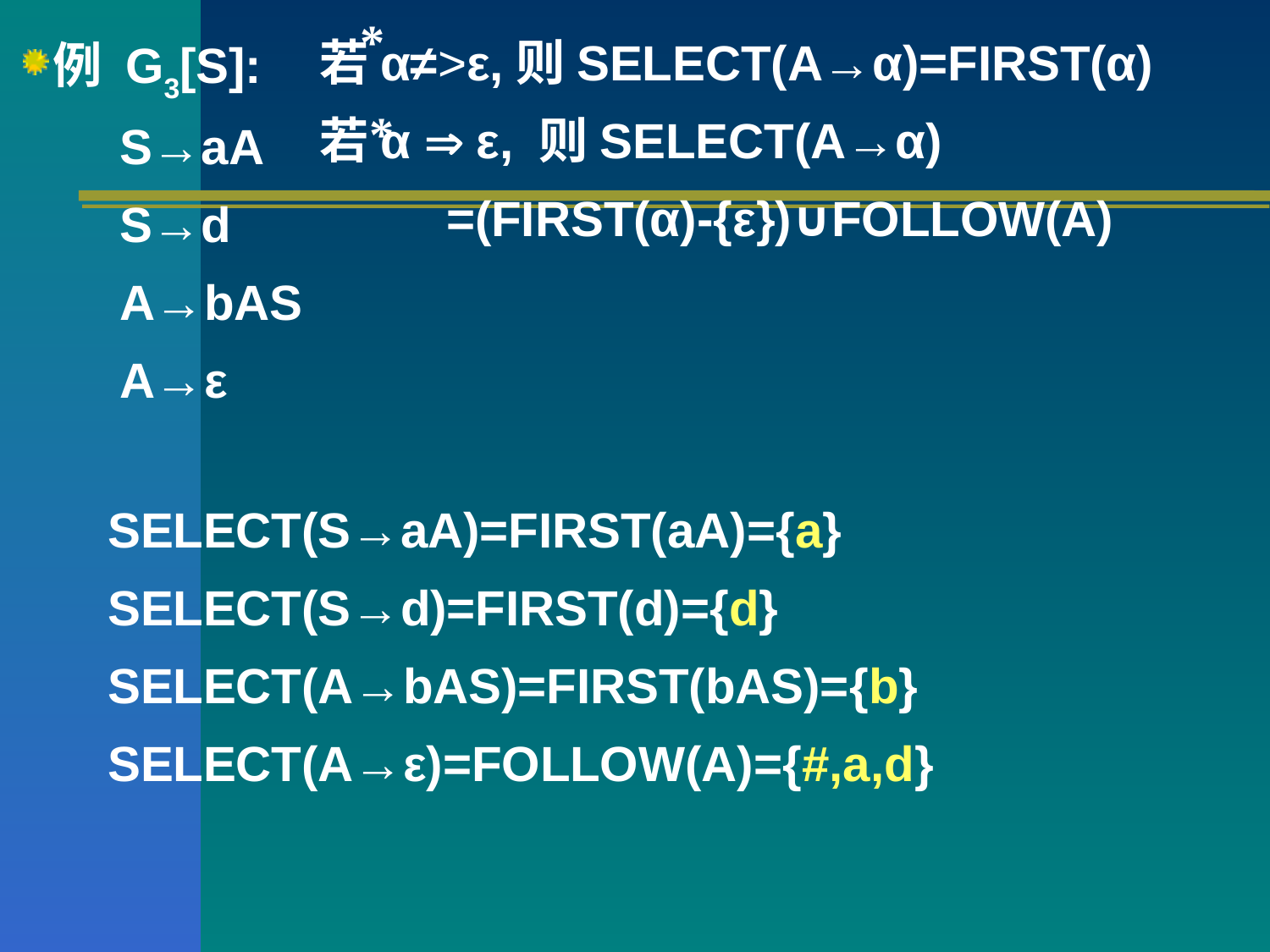

*
例 G3[S]:
       S→aA
       S→d
       A→bAS
       A→ε
若α≠>ε,则SELECT(A→α)=FIRST(α)
若α ⇒ ε, 则SELECT(A→α)
	=(FIRST(α)-{ε})∪FOLLOW(A)
*
SELECT(S→aA)=FIRST(aA)={a}
SELECT(S→d)=FIRST(d)={d}
SELECT(A→bAS)=FIRST(bAS)={b}
SELECT(A→ε)=FOLLOW(A)={#,a,d}